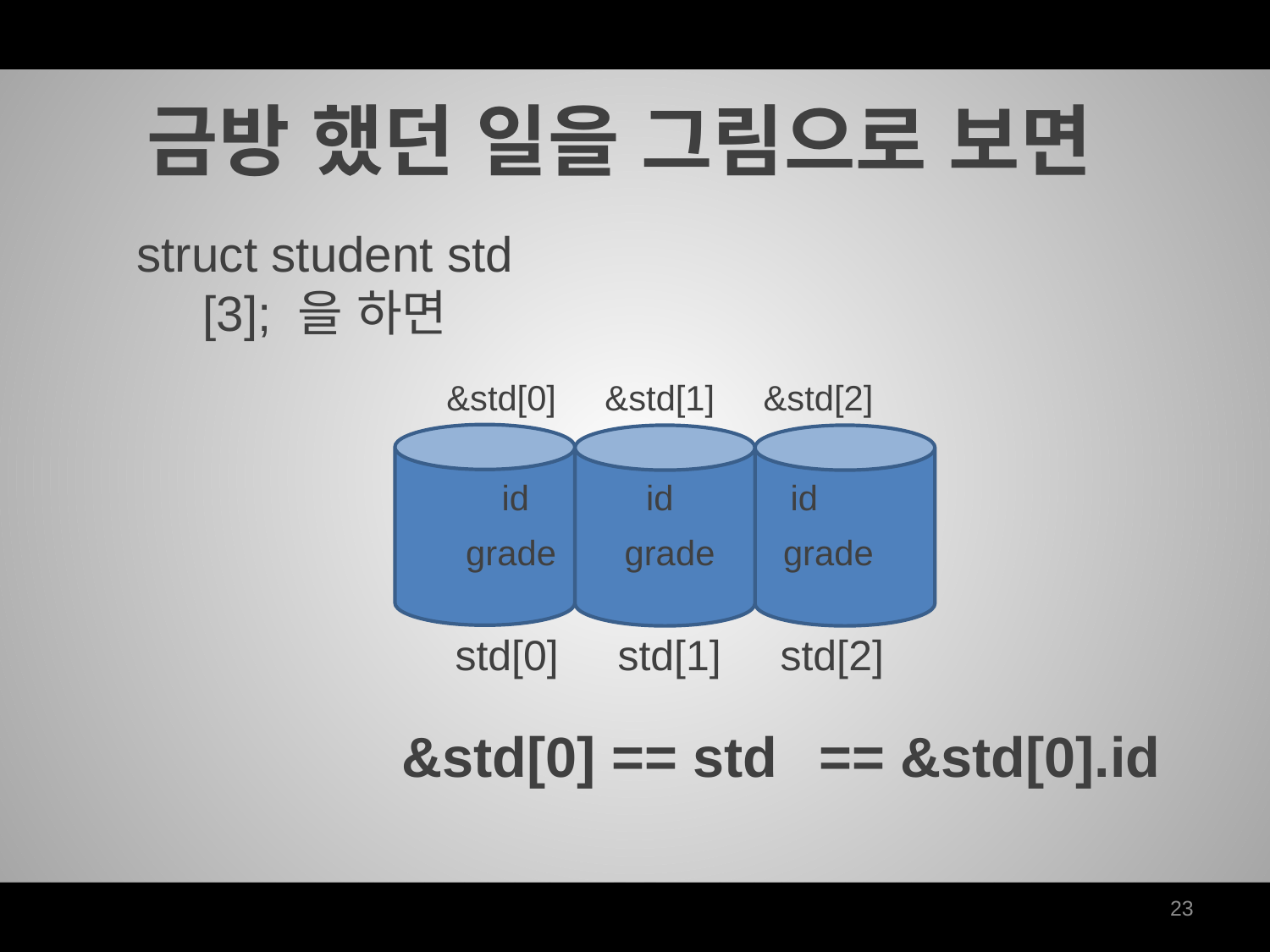

금방 했던 일을 그림으로 보면
struct student std [3]; 을 하면
&std[0]     &std[1]     &std[2]

id            id            id
grade       grade       grade
std[0]     std[1]     std[2]
&std[0] == std
== &std[0].id
23